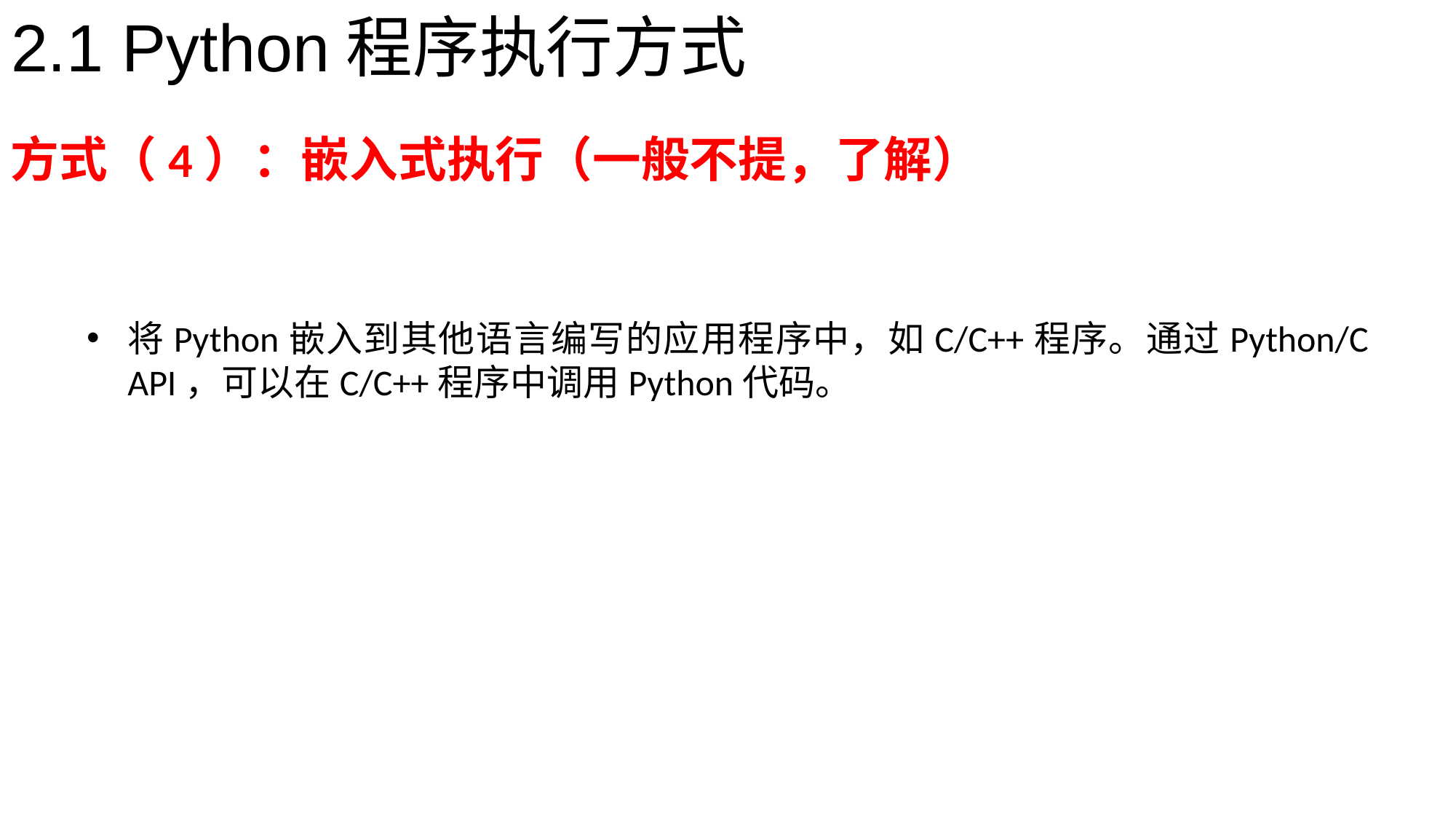

# 2.1 Python程序执行方式
方式（4）：嵌入式执行（一般不提，了解）
将Python嵌入到其他语言编写的应用程序中，如C/C++程序。通过Python/C API，可以在C/C++程序中调用Python代码。